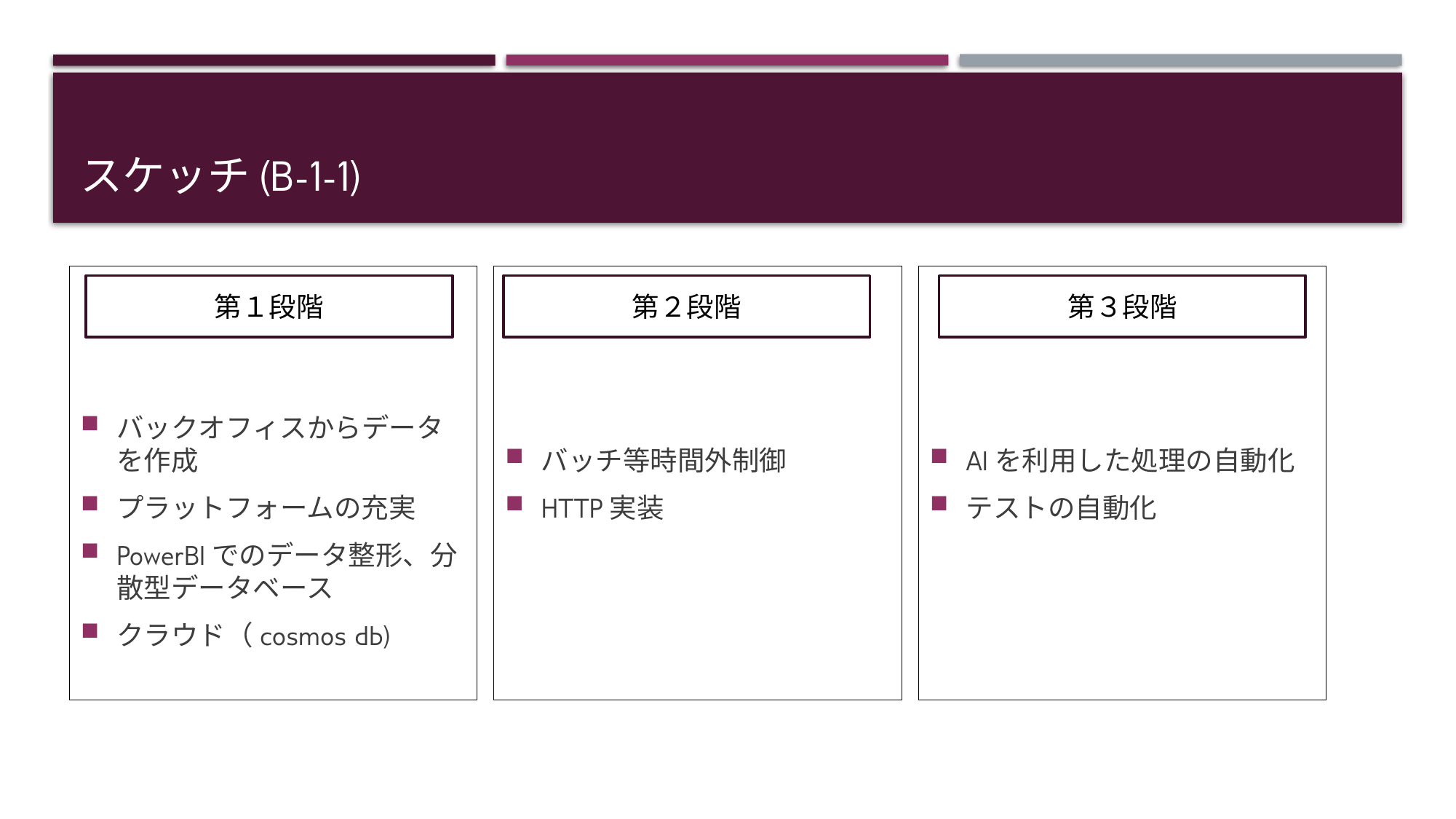

# スケッチ(B-1-1)

AIを利用した処理の自動化
テストの自動化

バックオフィスからデータを作成
プラットフォームの充実
PowerBIでのデータ整形、分散型データベース
クラウド（cosmos db)

バッチ等時間外制御
HTTP実装

第１段階
第２段階
第３段階